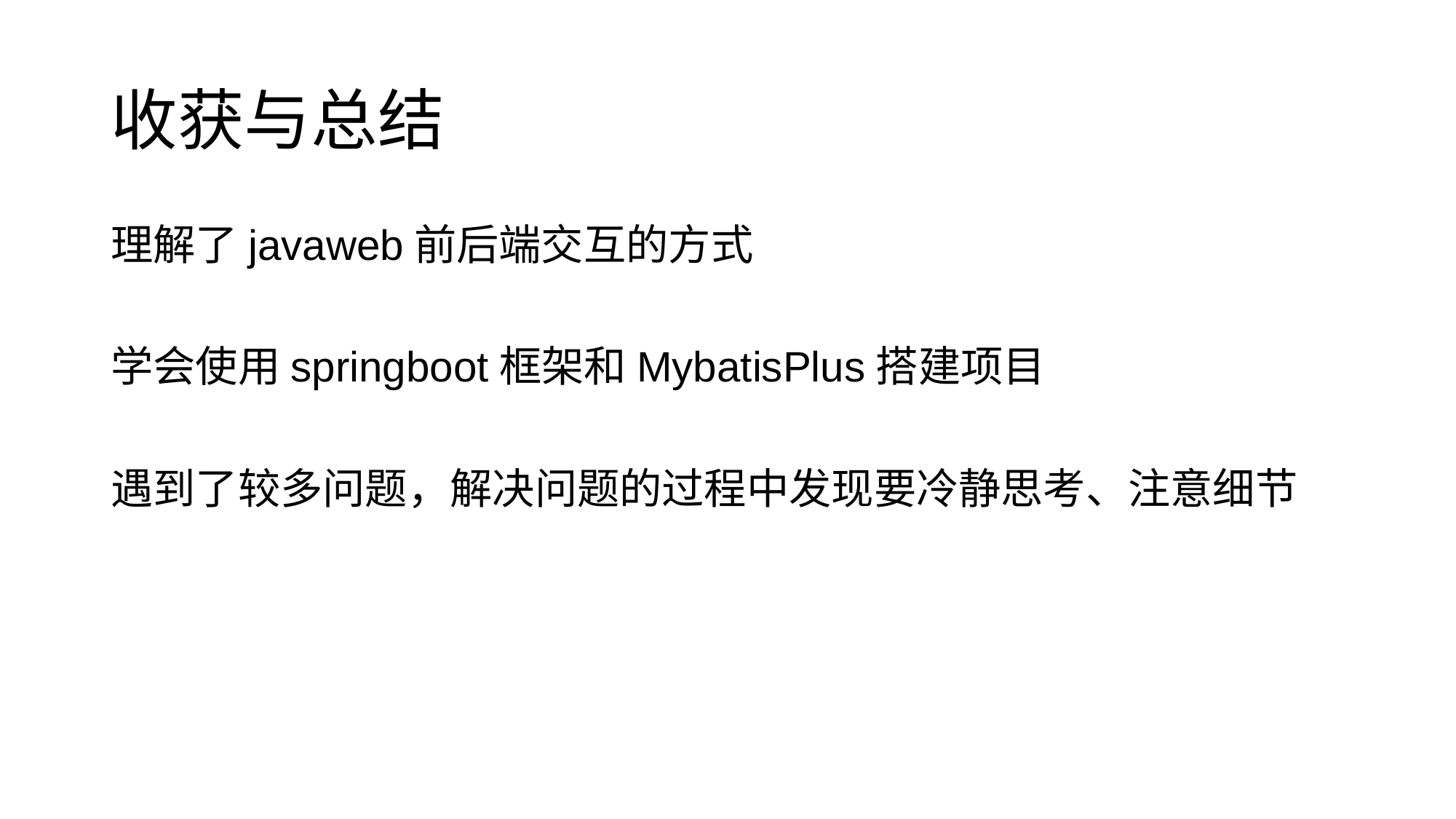

# 收获与总结
理解了javaweb前后端交互的方式

学会使用springboot框架和MybatisPlus搭建项目

遇到了较多问题，解决问题的过程中发现要冷静思考、注意细节